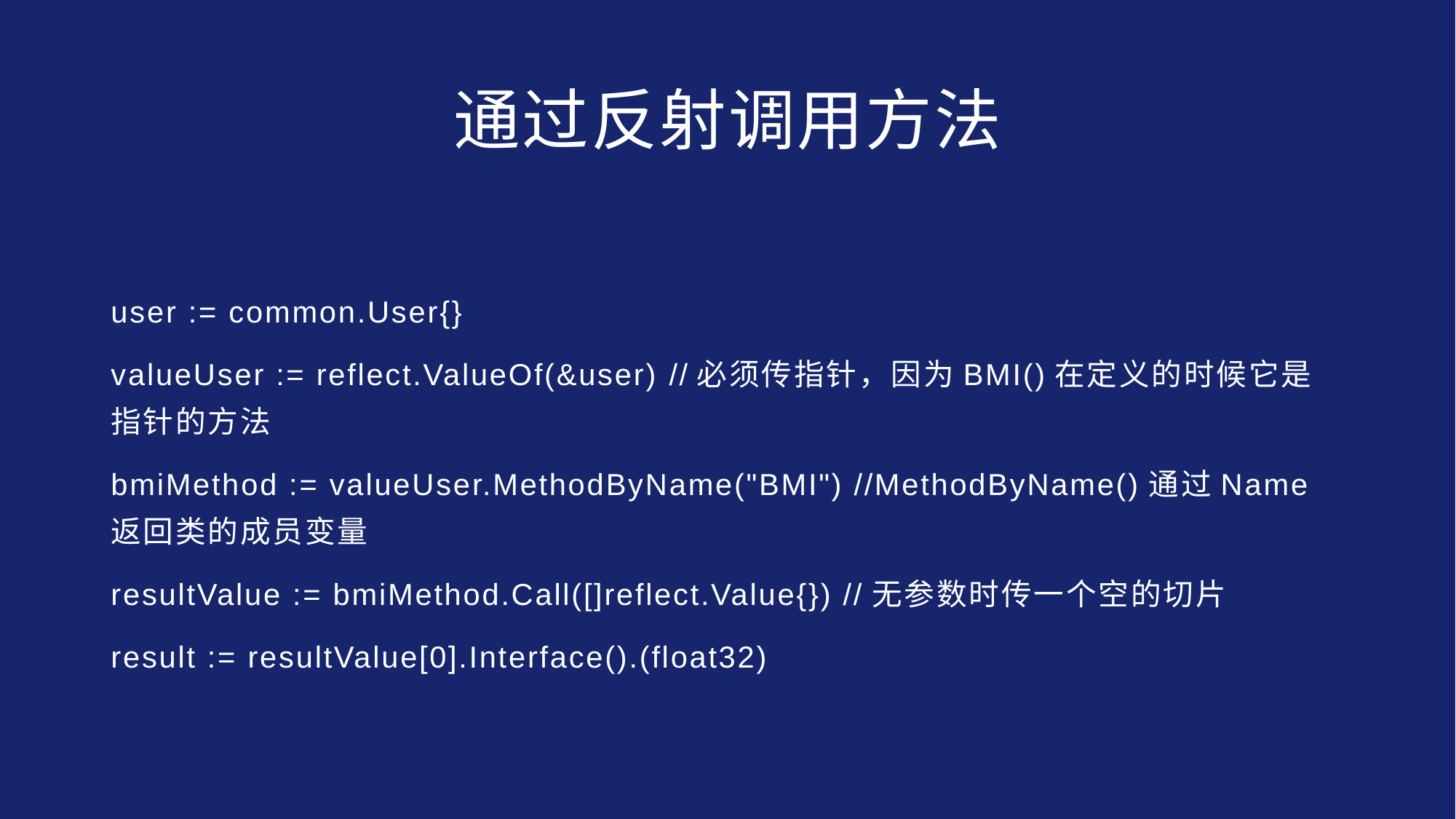

# 通过反射调用方法
user := common.User{}
valueUser := reflect.ValueOf(&user) //必须传指针，因为BMI()在定义的时候它是指针的方法
bmiMethod := valueUser.MethodByName("BMI") //MethodByName()通过Name返回类的成员变量
resultValue := bmiMethod.Call([]reflect.Value{}) //无参数时传一个空的切片
result := resultValue[0].Interface().(float32)